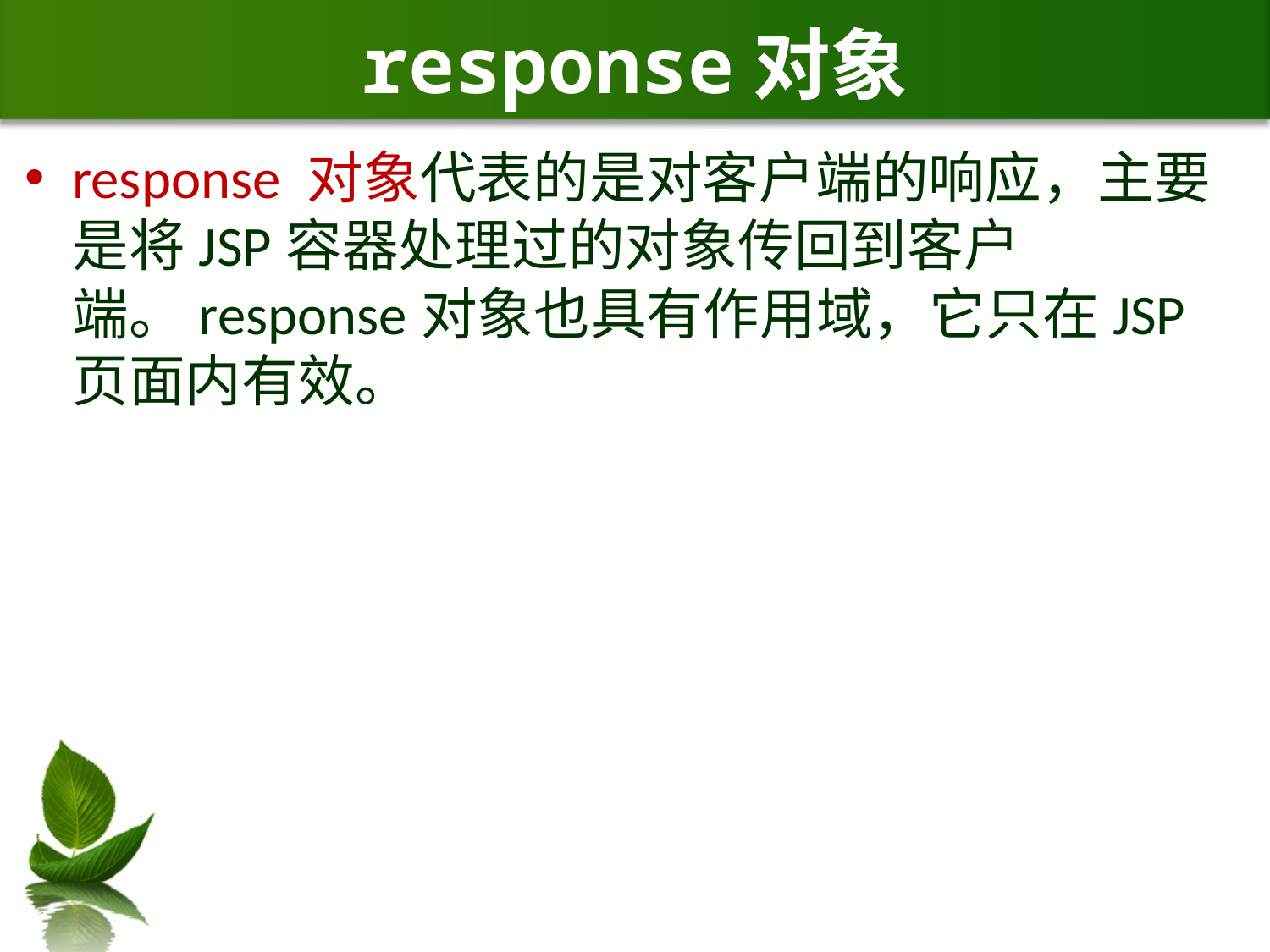

# response对象
response 对象代表的是对客户端的响应，主要是将JSP容器处理过的对象传回到客户端。response对象也具有作用域，它只在JSP页面内有效。